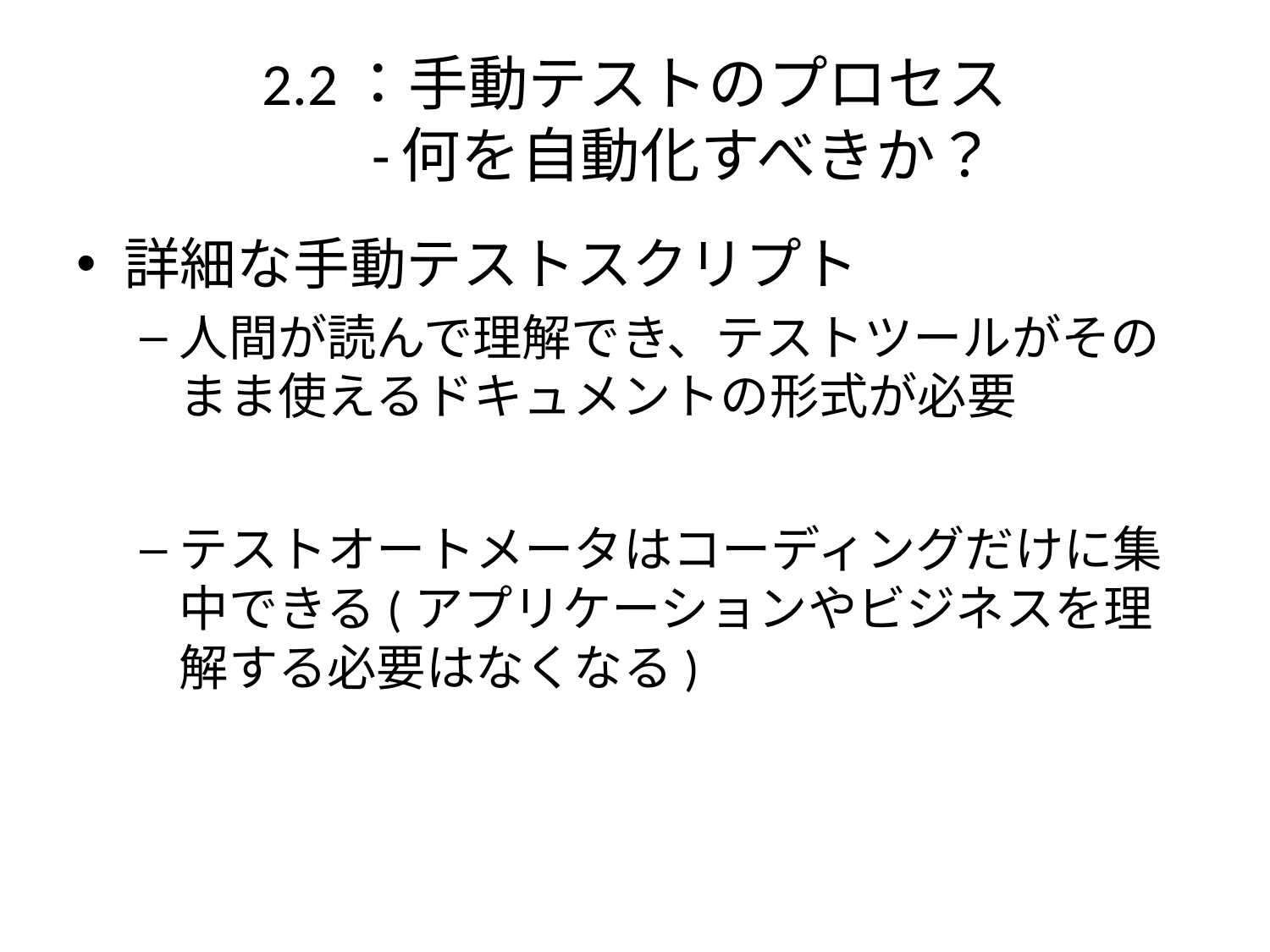

# 2.2：手動テストのプロセス -何を自動化すべきか？
詳細な手動テストスクリプト
人間が読んで理解でき、テストツールがそのまま使えるドキュメントの形式が必要

テストオートメータはコーディングだけに集中できる(アプリケーションやビジネスを理解する必要はなくなる)